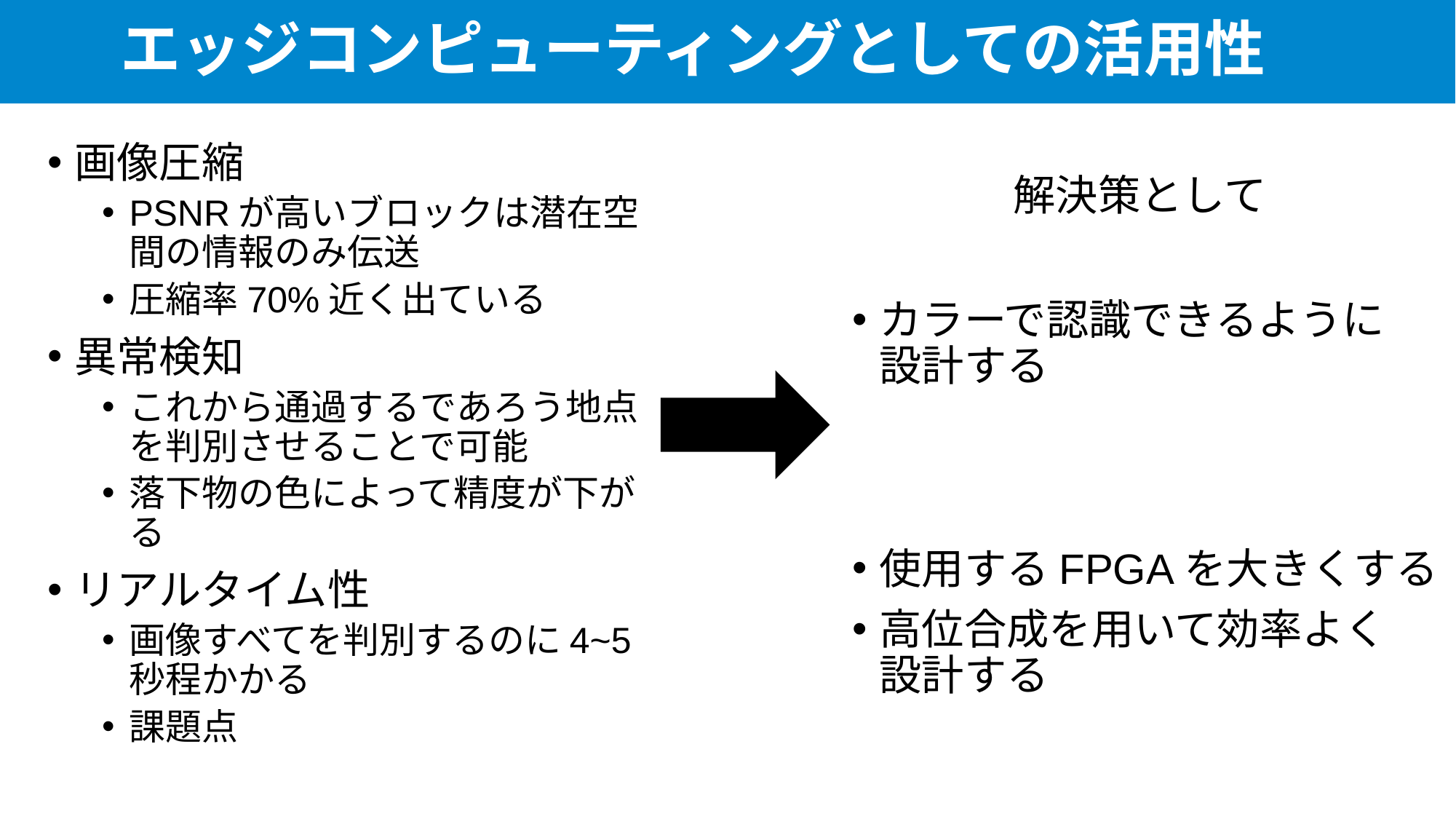

# エッジコンピューティングとしての活用性
画像圧縮
PSNRが高いブロックは潜在空間の情報のみ伝送
圧縮率70%近く出ている
異常検知
これから通過するであろう地点を判別させることで可能
落下物の色によって精度が下がる
リアルタイム性
画像すべてを判別するのに4~5秒程かかる
課題点
解決策として

カラーで認識できるように設計する

使用するFPGAを大きくする
高位合成を用いて効率よく
設計する